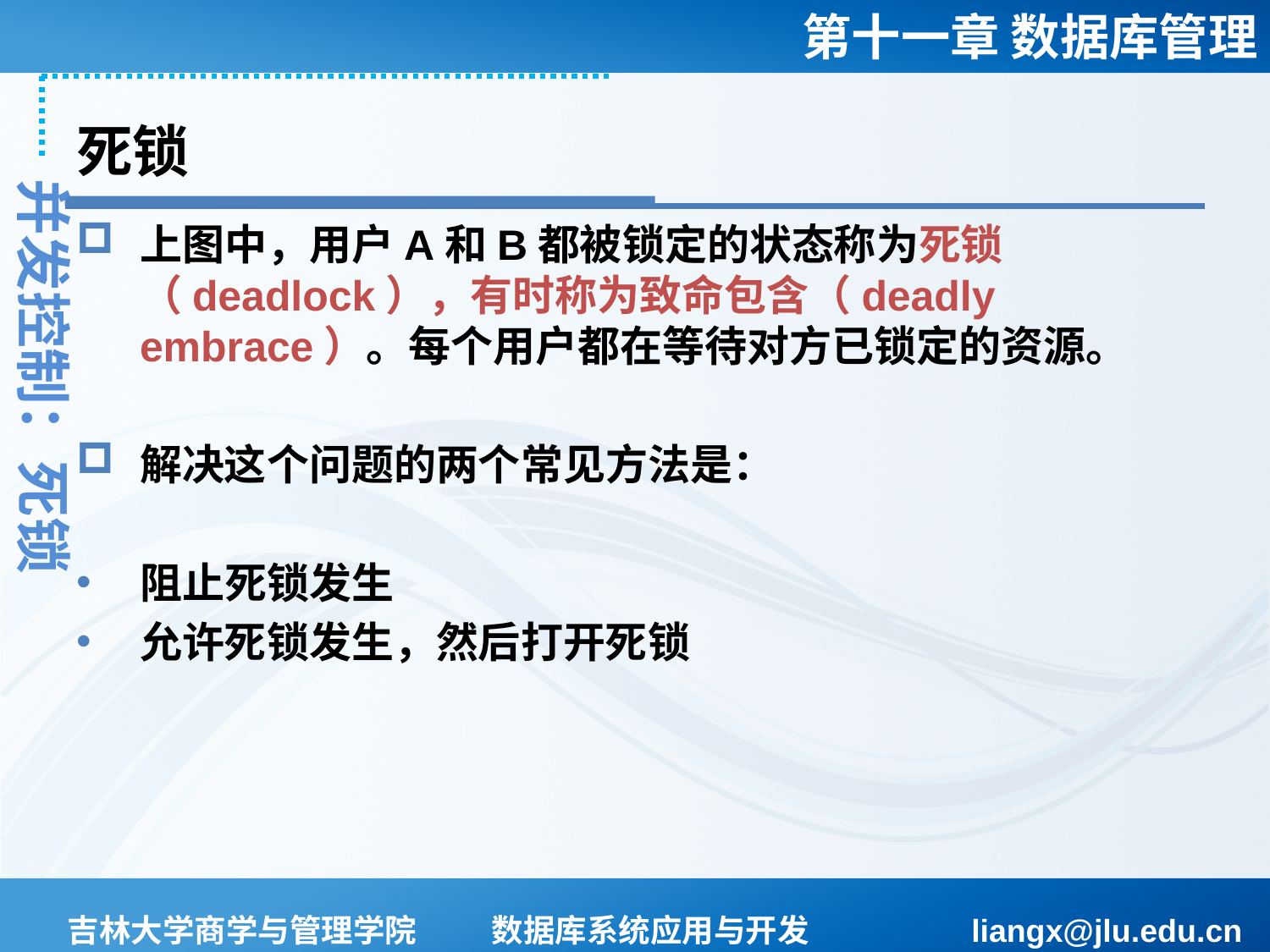

# 死锁
并发控制：死锁
上图中，用户A和B都被锁定的状态称为死锁（deadlock），有时称为致命包含（deadly embrace）。每个用户都在等待对方已锁定的资源。

解决这个问题的两个常见方法是：

阻止死锁发生
允许死锁发生，然后打开死锁